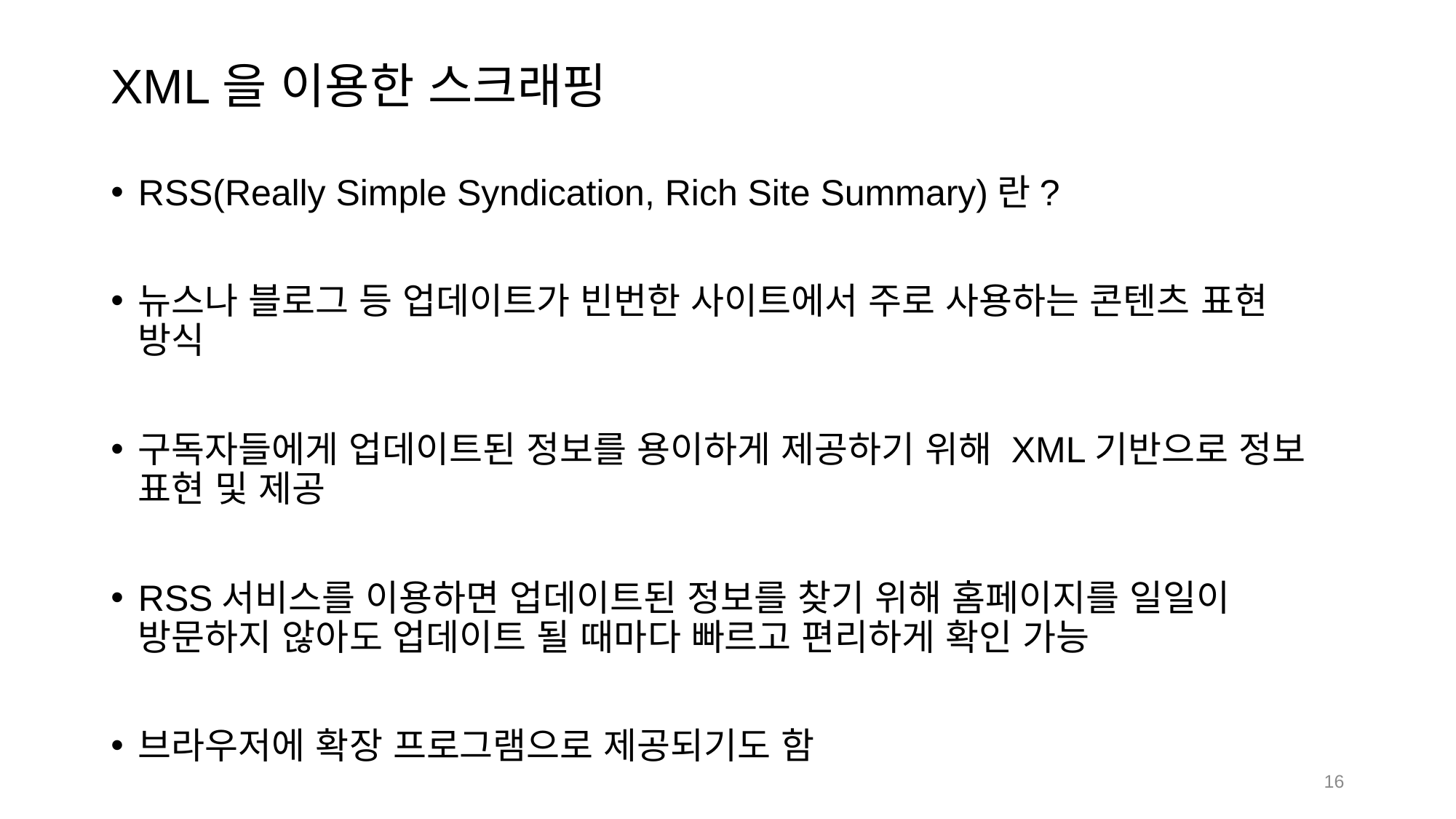

# XML을 이용한 스크래핑
RSS(Really Simple Syndication, Rich Site Summary)란?

뉴스나 블로그 등 업데이트가 빈번한 사이트에서 주로 사용하는 콘텐츠 표현 방식

구독자들에게 업데이트된 정보를 용이하게 제공하기 위해 XML기반으로 정보 표현 및 제공

RSS서비스를 이용하면 업데이트된 정보를 찾기 위해 홈페이지를 일일이 방문하지 않아도 업데이트 될 때마다 빠르고 편리하게 확인 가능

브라우저에 확장 프로그램으로 제공되기도 함

16